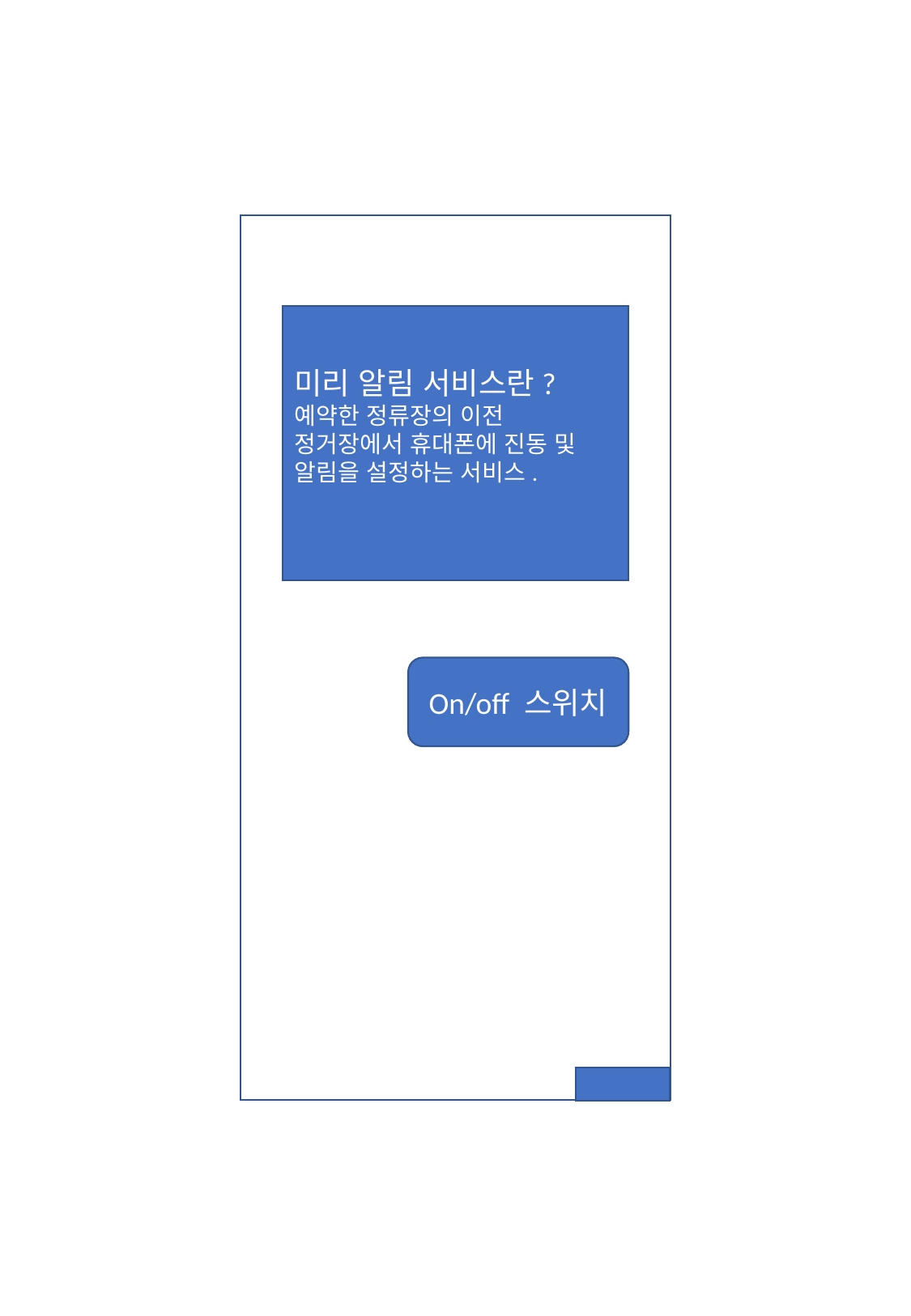

미리 알림 서비스란?
예약한 정류장의 이전 정거장에서 휴대폰에 진동 및 알림을 설정하는 서비스.

On/off 스위치